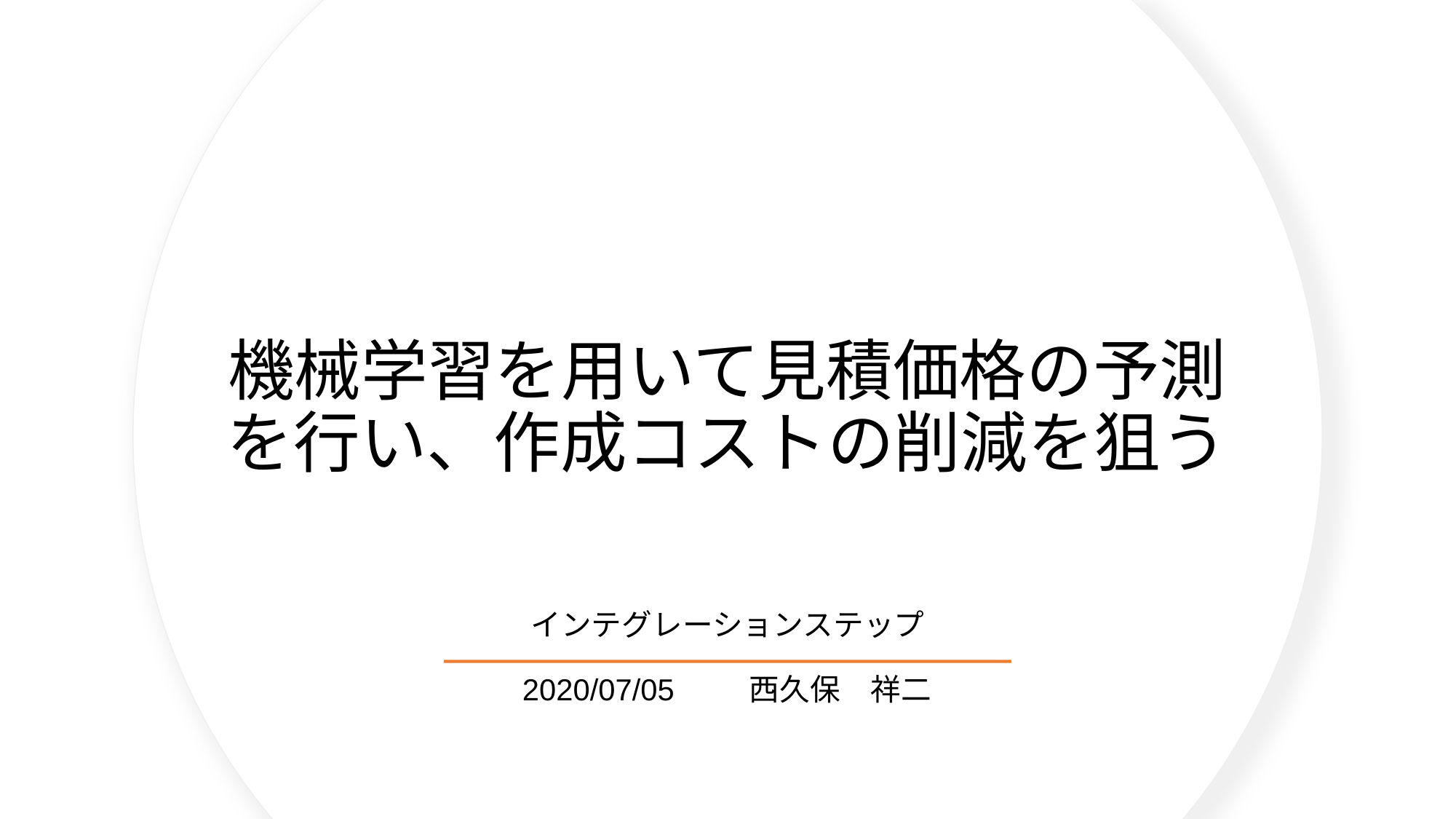

# 機械学習を用いて見積価格の予測を行い、作成コストの削減を狙う
インテグレーションステップ
2020/07/05　　 西久保　祥二